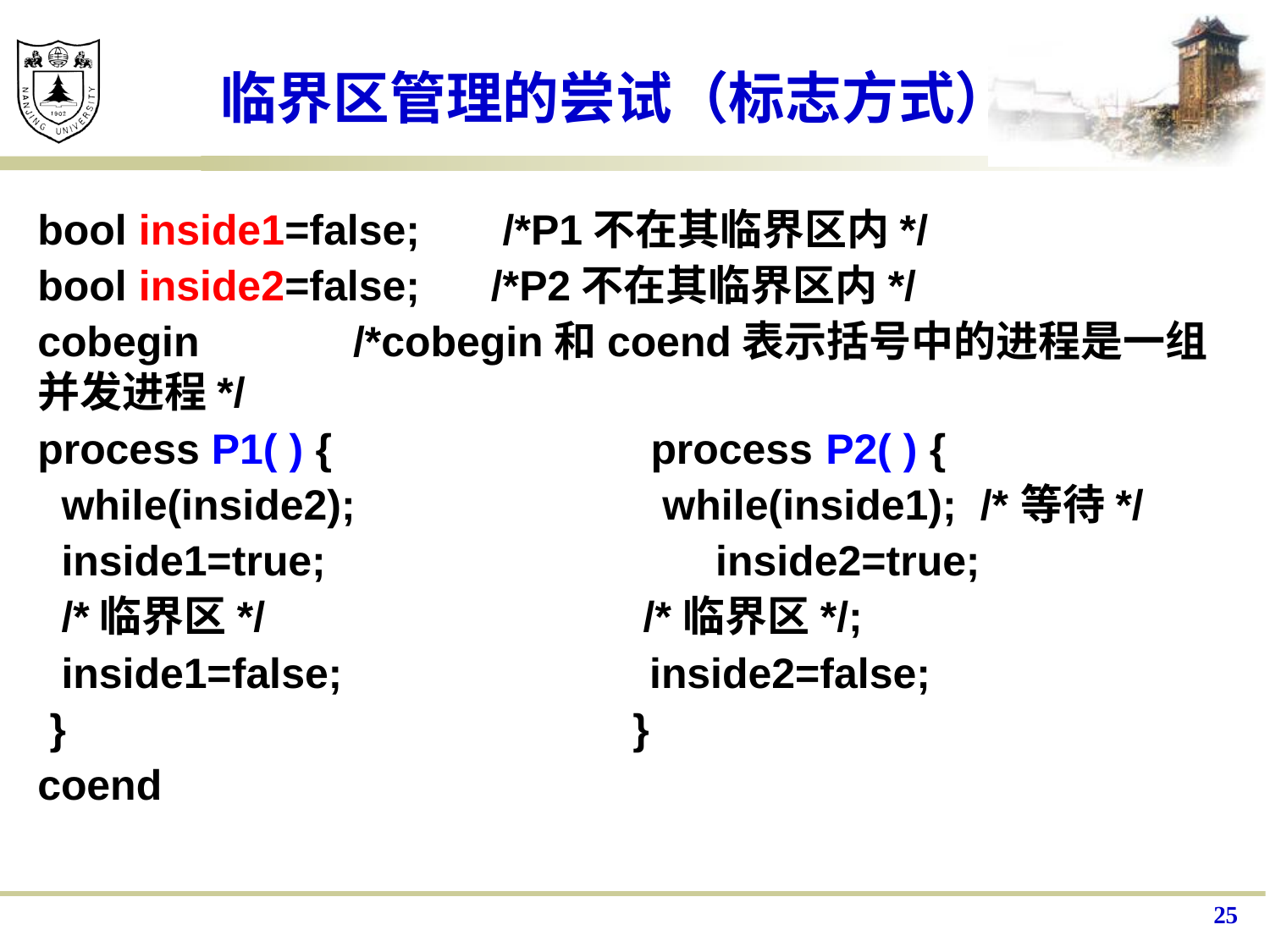

# 临界区管理的尝试（标志方式）
bool inside1=false;       /*P1不在其临界区内*/
bool inside2=false;      /*P2不在其临界区内*/
cobegin             /*cobegin和coend表示括号中的进程是一组并发进程*/
process P1( ) {                           process P2( ) {
  while(inside2);                          while(inside1);  /*等待*/
  inside1=true;                                 inside2=true;
  /*临界区*/                                /*临界区*/;
  inside1=false;                          inside2=false;
 }                                                }
coend

25